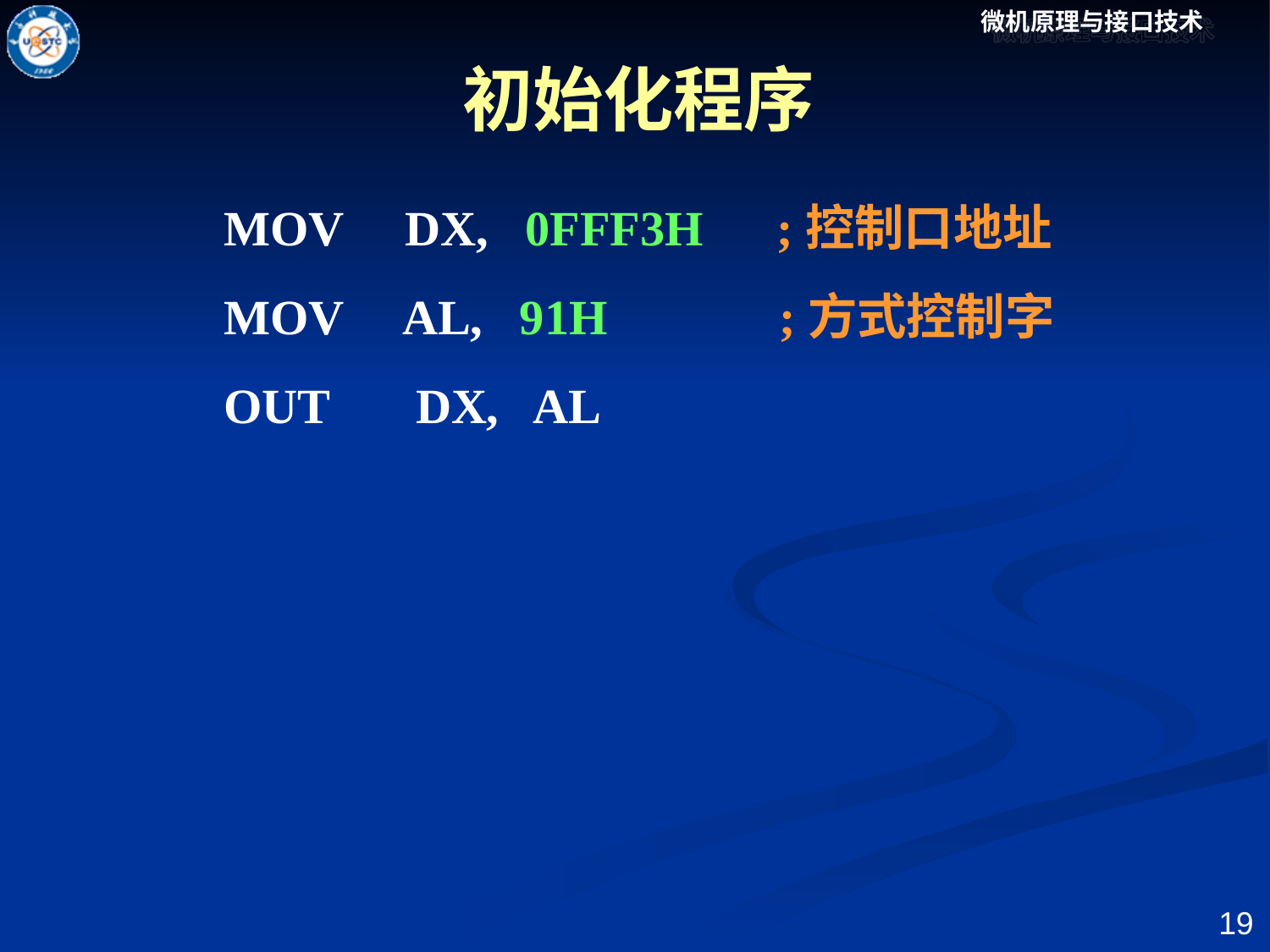

初始化程序
MOV     DX,   0FFF3H      ;控制口地址
MOV     AL,   91H              ;方式控制字
OUT       DX,   AL